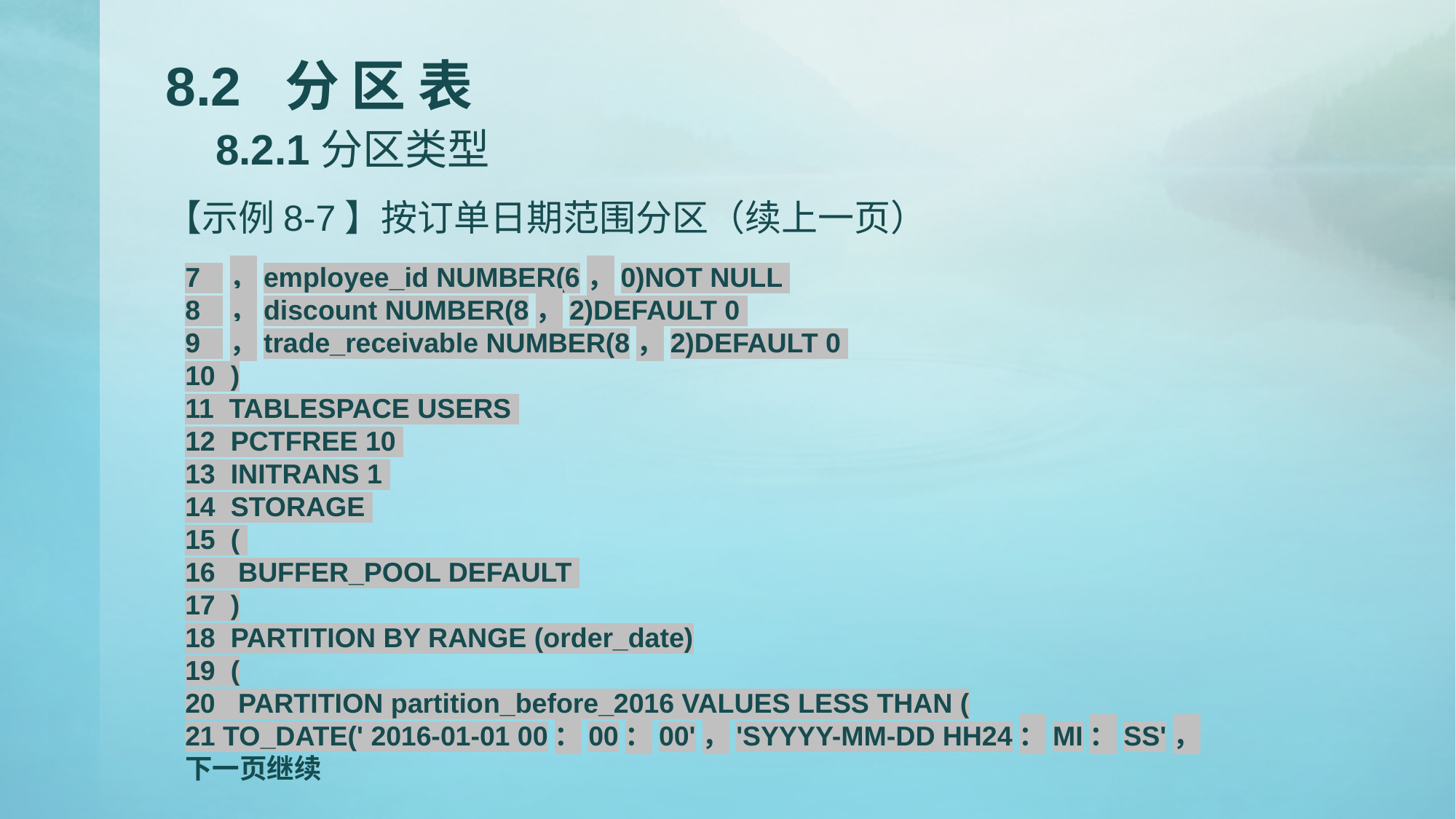

# 8.2  分 区 表 8.2.1分区类型
【示例8-7】按订单日期范围分区（续上一页）

7   ，employee_id NUMBER(6，0)NOT NULL
8   ，discount NUMBER(8，2)DEFAULT 0
9   ，trade_receivable NUMBER(8，2)DEFAULT 0
10  )
11  TABLESPACE USERS
12  PCTFREE 10
13  INITRANS 1
14  STORAGE
15  (
16   BUFFER_POOL DEFAULT
17  )
18  PARTITION BY RANGE (order_date)
19  (
20   PARTITION partition_before_2016 VALUES LESS THAN (
21 TO_DATE(' 2016-01-01 00：00：00'，'SYYYY-MM-DD HH24：MI：SS'，
下一页继续